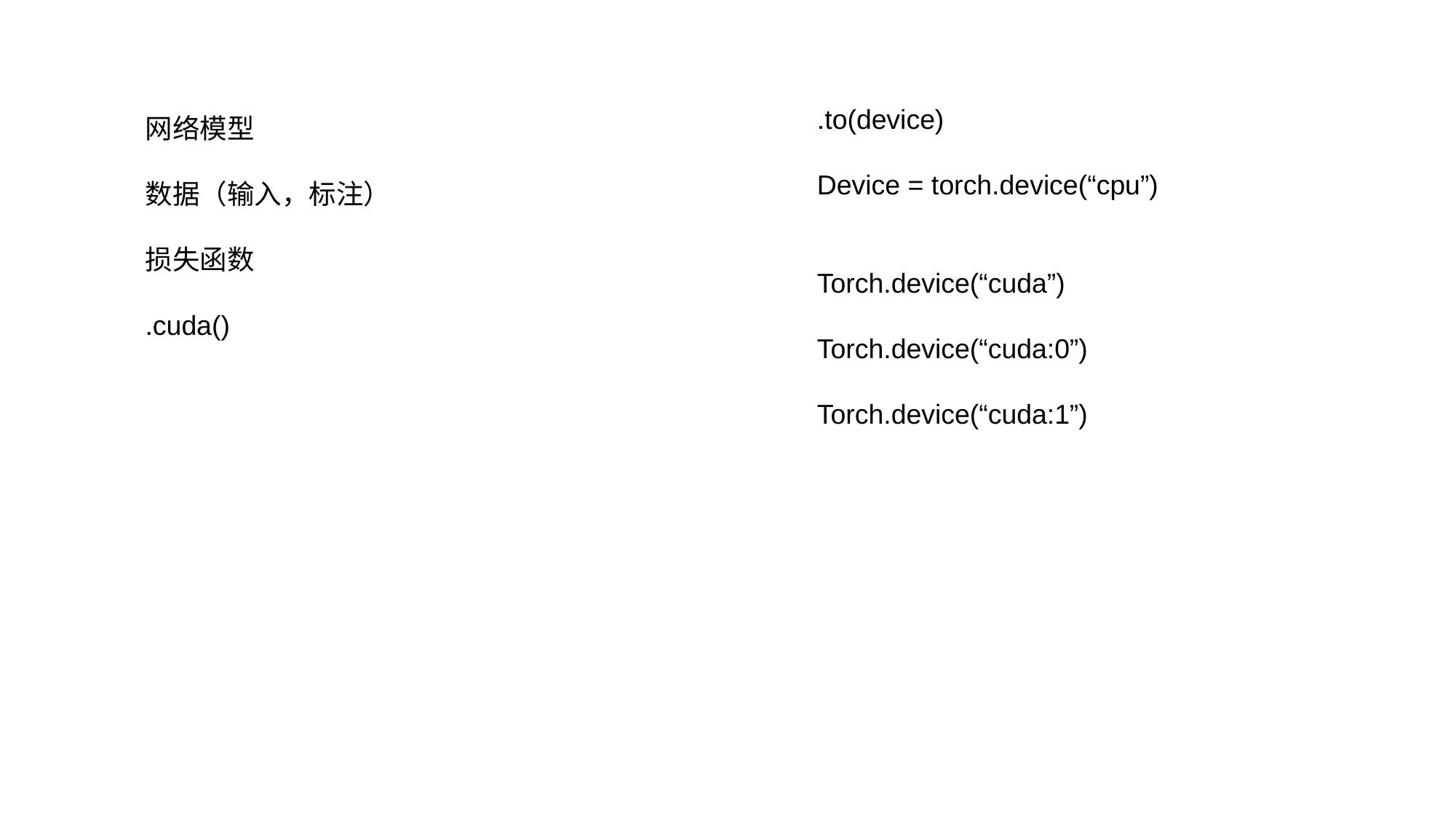

.to(device)

Device = torch.device(“cpu”)

Torch.device(“cuda”)

Torch.device(“cuda:0”)

Torch.device(“cuda:1”)
网络模型

数据（输入，标注）

损失函数

.cuda()